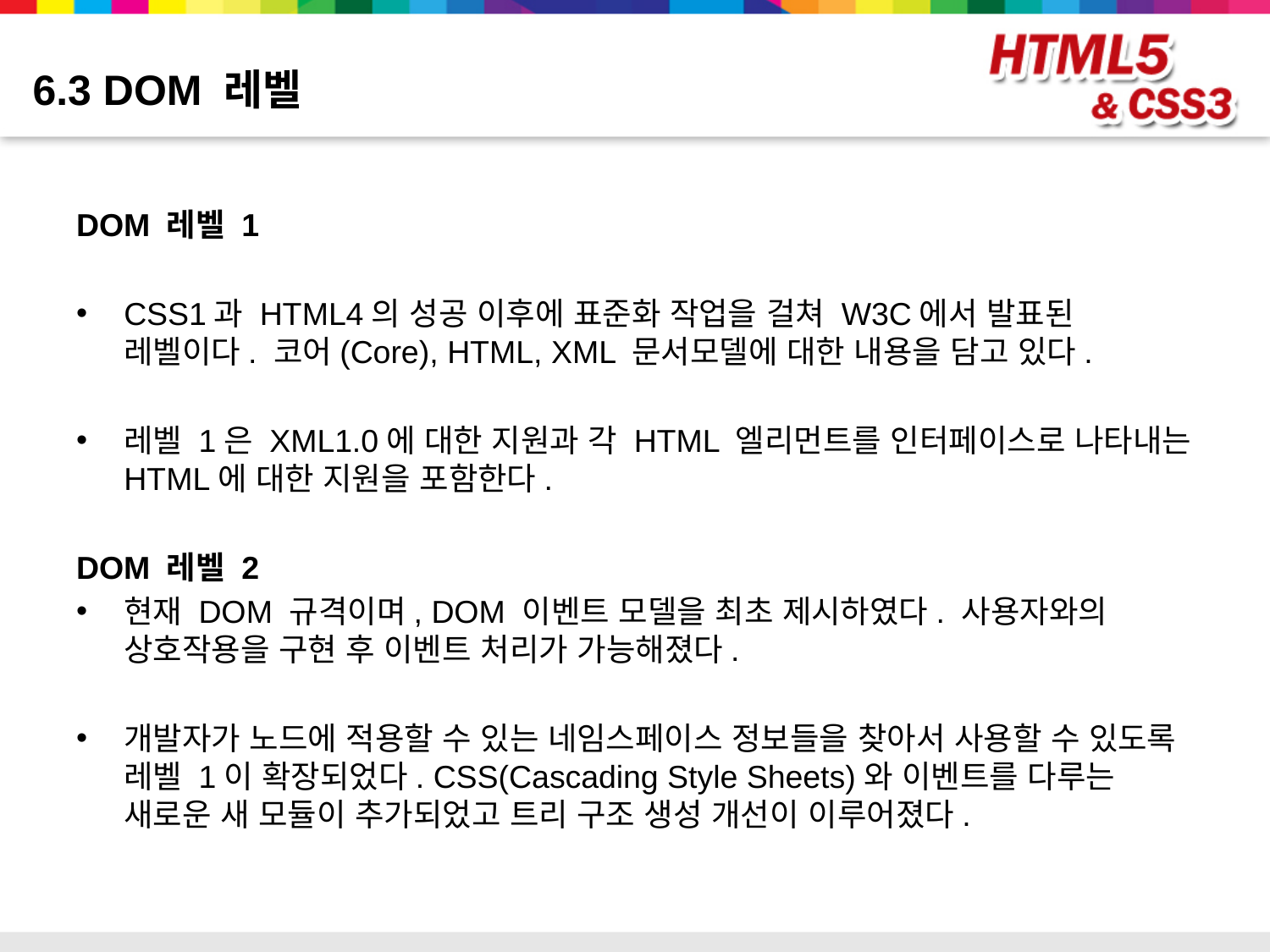

# 6.3 DOM 레벨
DOM 레벨 1

CSS1과 HTML4의 성공 이후에 표준화 작업을 걸쳐 W3C에서 발표된 레벨이다. 코어(Core), HTML, XML 문서모델에 대한 내용을 담고 있다.

레벨 1은 XML1.0에 대한 지원과 각 HTML 엘리먼트를 인터페이스로 나타내는 HTML에 대한 지원을 포함한다.

DOM 레벨 2
현재 DOM 규격이며, DOM 이벤트 모델을 최초 제시하였다. 사용자와의 상호작용을 구현 후 이벤트 처리가 가능해졌다.

개발자가 노드에 적용할 수 있는 네임스페이스 정보들을 찾아서 사용할 수 있도록 레벨 1이 확장되었다. CSS(Cascading Style Sheets)와 이벤트를 다루는 새로운 새 모듈이 추가되었고 트리 구조 생성 개선이 이루어졌다.